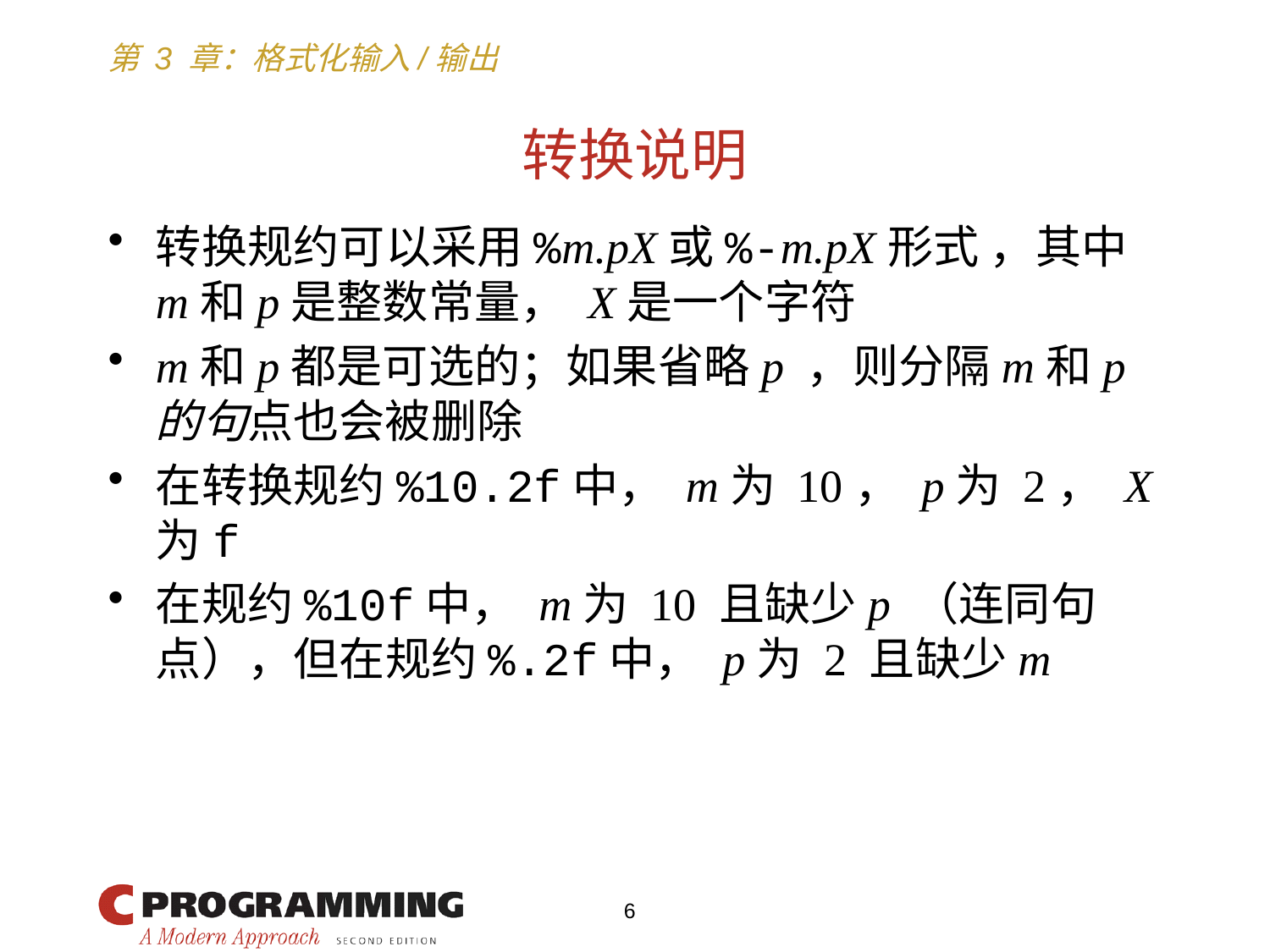

# 转换说明
转换规约可以采用%m.pX或%-m.pX形式 ，其中m和p是整数常量， X是一个字符
m和p都是可选的；如果省略p ，则分隔m和p的句点也会被删除
在转换规约%10.2f中， m为 10， p为 2， X为f
在规约%10f中， m为 10 且缺少p （连同句点），但在规约%.2f中， p为 2 且缺少m

6